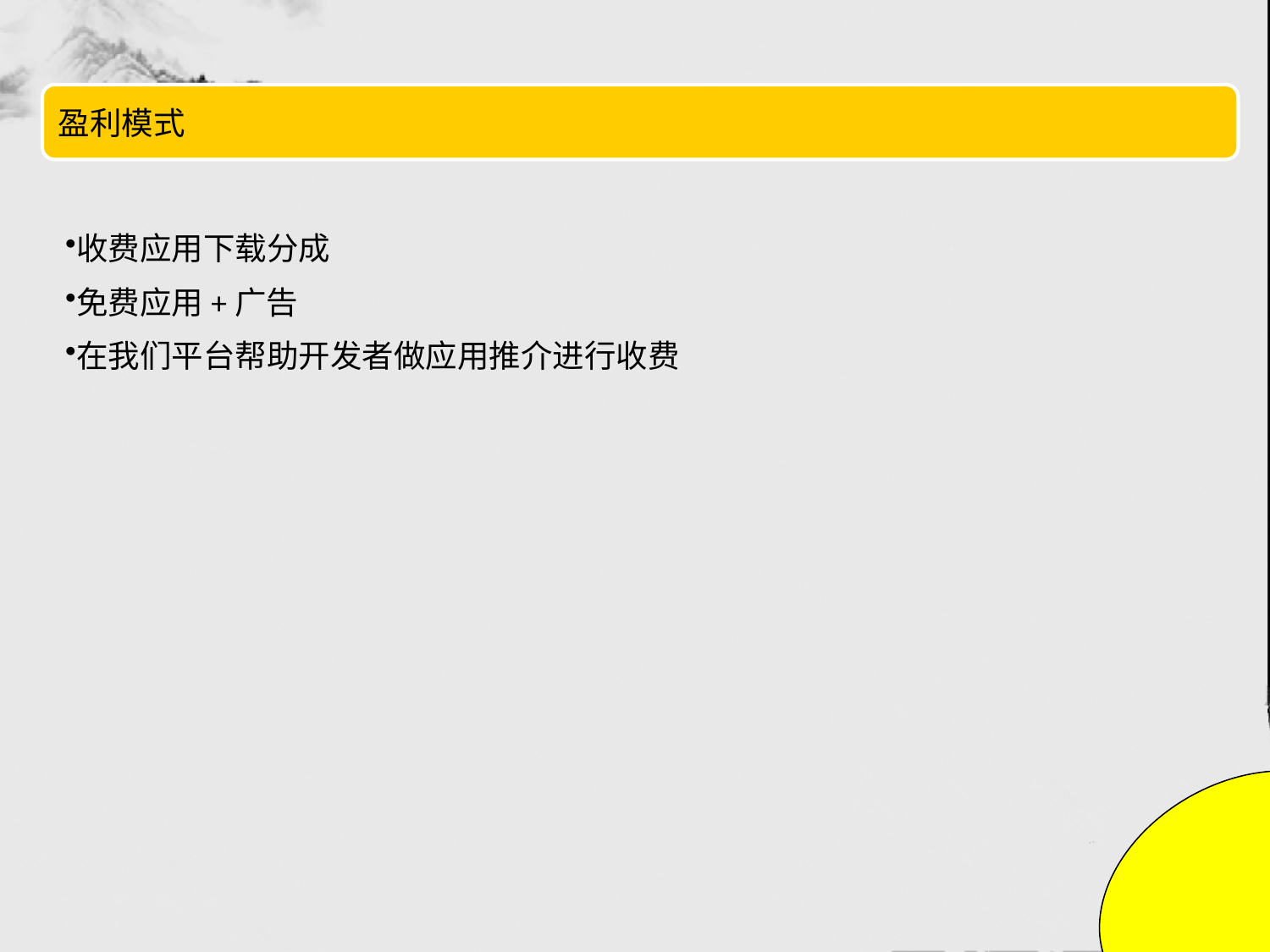

盈利模式

收费应用下载分成
免费应用+广告
在我们平台帮助开发者做应用推介进行收费